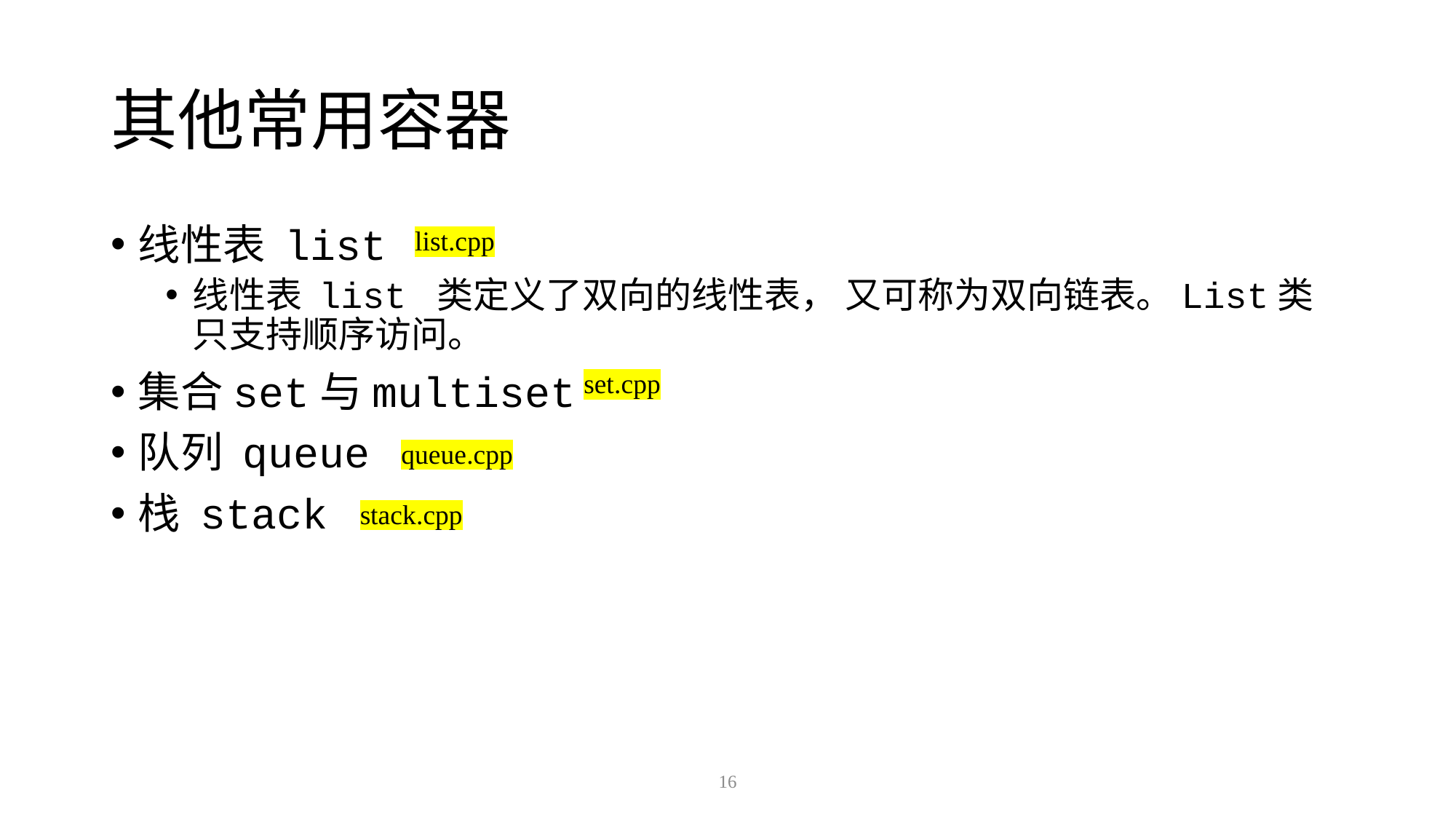

# 其他常用容器
线性表 list
线性表 list 类定义了双向的线性表， 又可称为双向链表。List类只支持顺序访问。
集合set与multiset
队列 queue
栈 stack

list.cpp
set.cpp
queue.cpp
stack.cpp
16